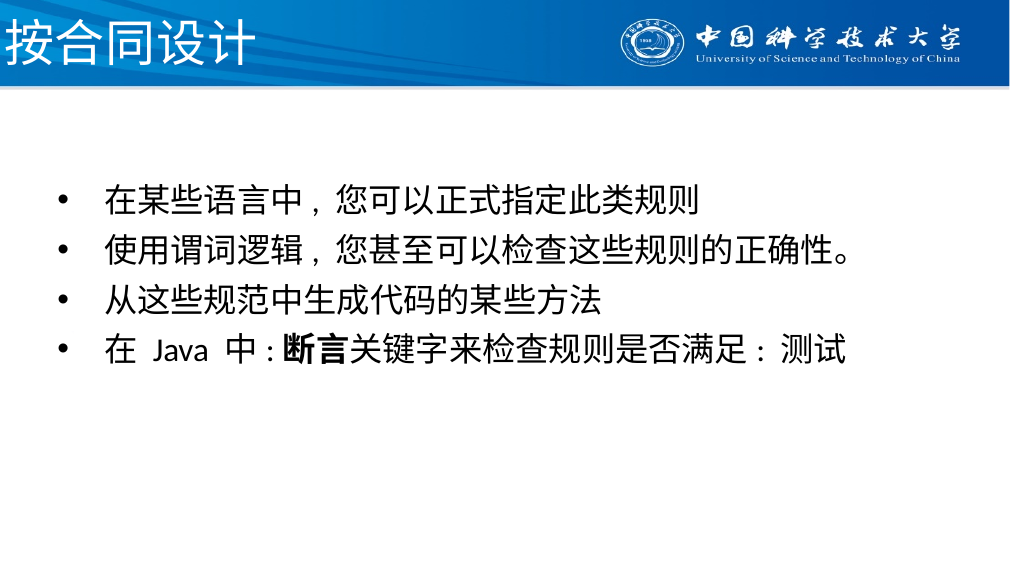

# 按合同设计
在某些语言中, 您可以正式指定此类规则
使用谓词逻辑, 您甚至可以检查这些规则的正确性。
从这些规范中生成代码的某些方法
在 Java 中:断言关键字来检查规则是否满足: 测试